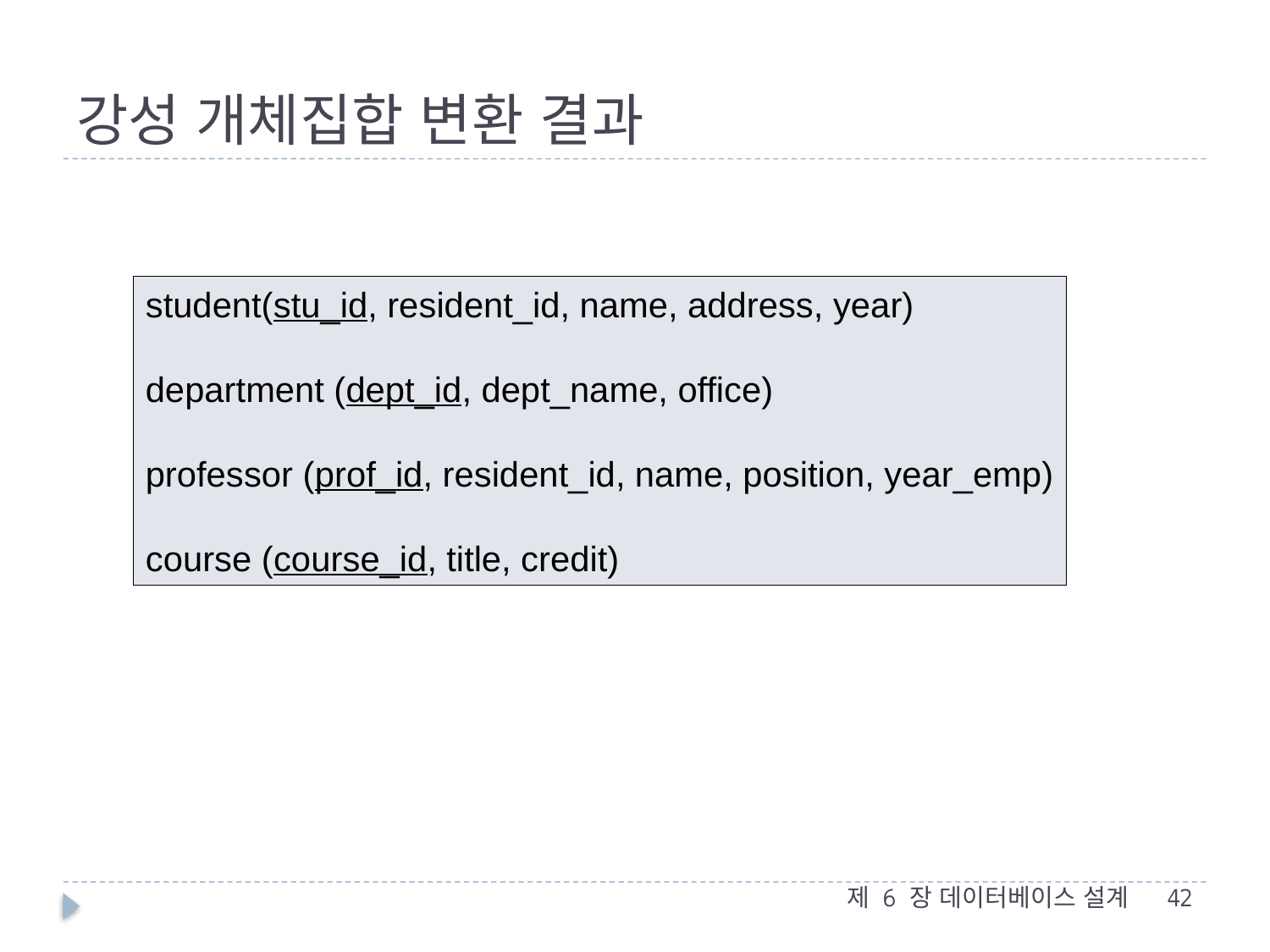

# 강성 개체집합 변환 결과
student(stu_id, resident_id, name, address, year)

department (dept_id, dept_name, office)

professor (prof_id, resident_id, name, position, year_emp)

course (course_id, title, credit)
제 6 장 데이터베이스 설계
42